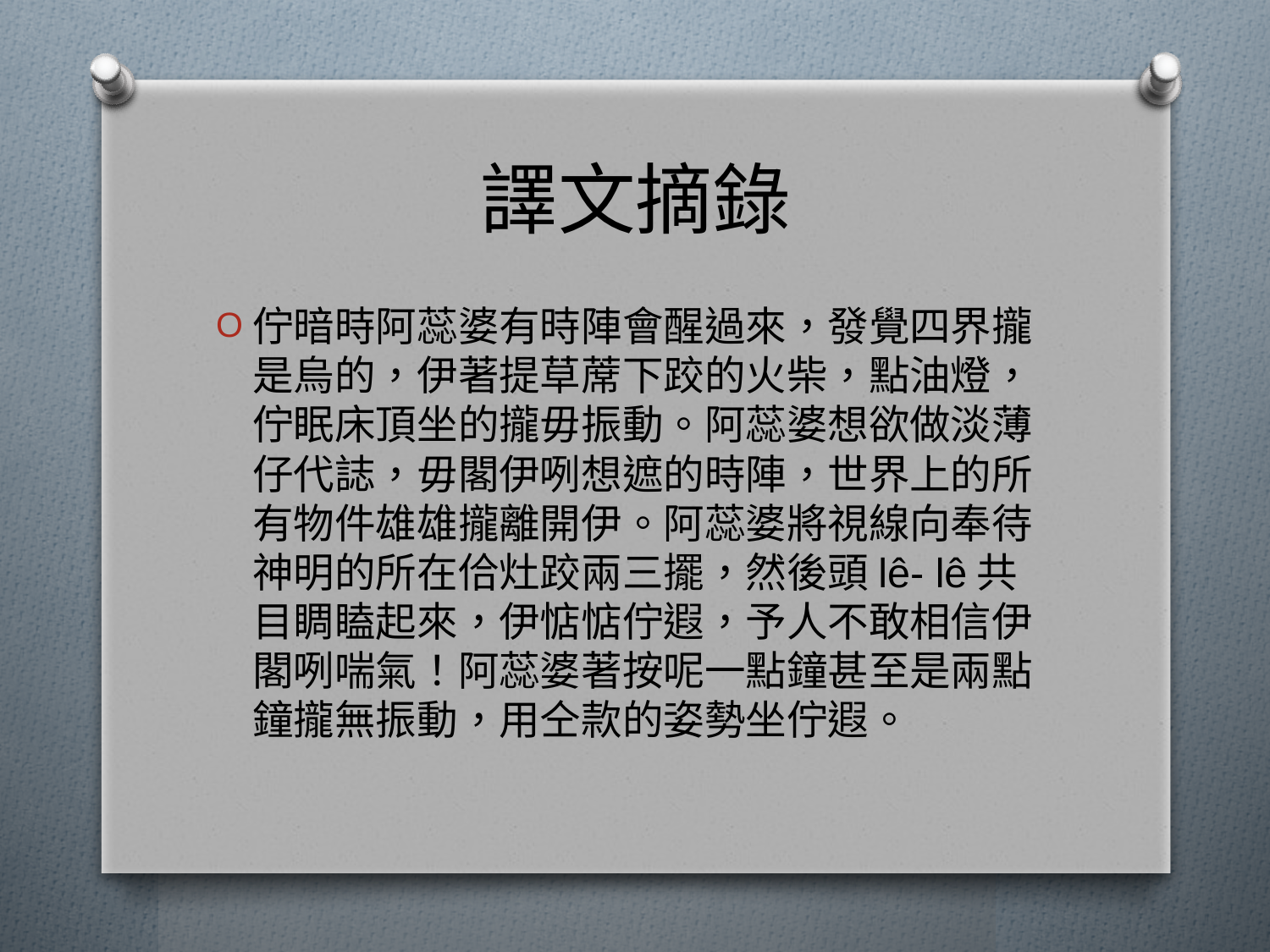

# 譯文摘錄
佇暗時阿蕊婆有時陣會醒過來，發覺四界攏是烏的，伊著提草蓆下跤的火柴，點油燈，佇眠床頂坐的攏毋振動。阿蕊婆想欲做淡薄仔代誌，毋閣伊咧想遮的時陣，世界上的所有物件雄雄攏離開伊。阿蕊婆將視線向奉待神明的所在佮灶跤兩三擺，然後頭lê- lê共目睭瞌起來，伊惦惦佇遐，予人不敢相信伊閣咧喘氣！阿蕊婆著按呢一點鐘甚至是兩點鐘攏無振動，用仝款的姿勢坐佇遐。